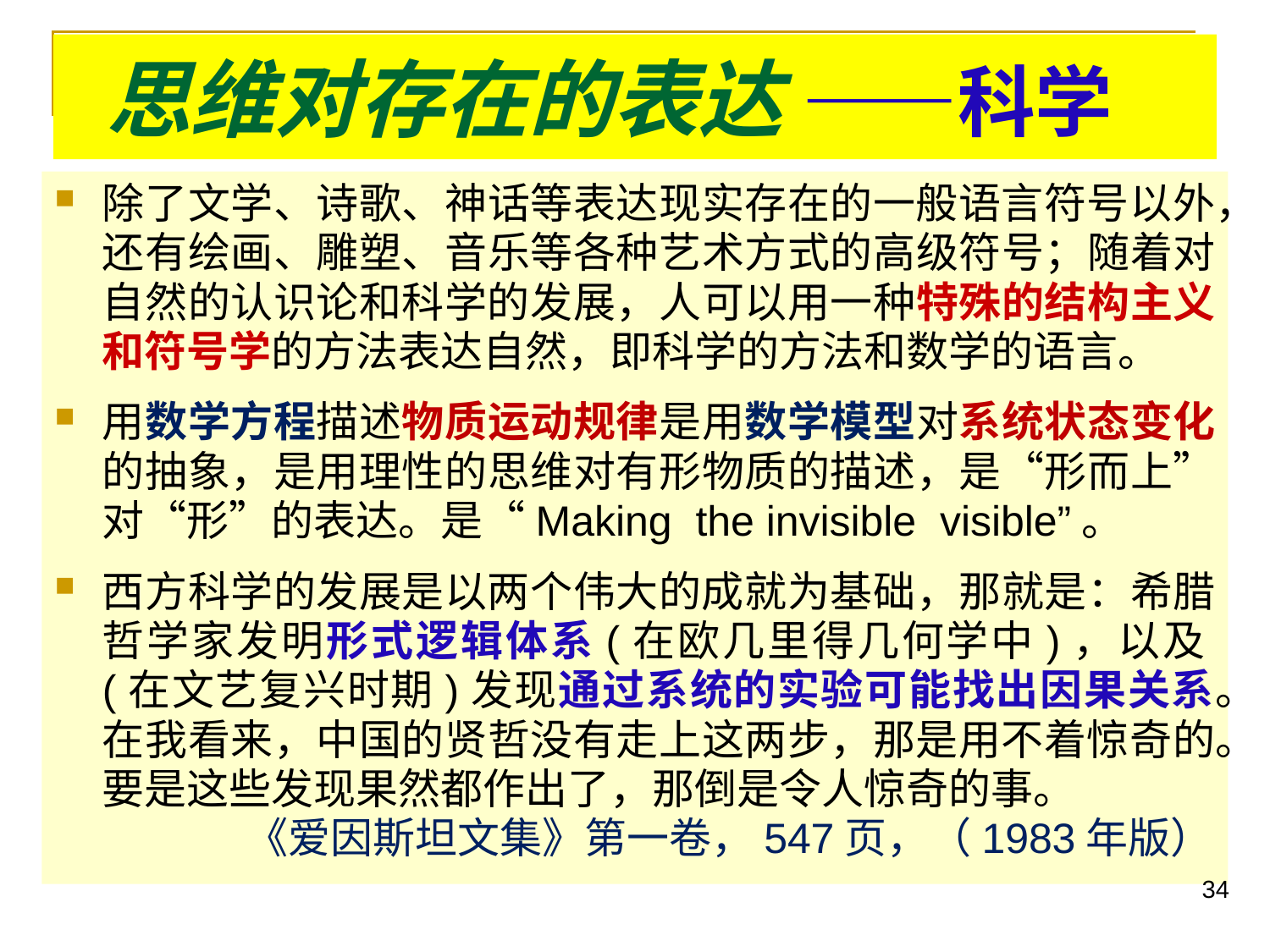

思维对存在的表达 ——科学
除了文学、诗歌、神话等表达现实存在的一般语言符号以外，还有绘画、雕塑、音乐等各种艺术方式的高级符号；随着对自然的认识论和科学的发展，人可以用一种特殊的结构主义和符号学的方法表达自然，即科学的方法和数学的语言。
用数学方程描述物质运动规律是用数学模型对系统状态变化的抽象，是用理性的思维对有形物质的描述，是“形而上”对“形”的表达。是“Making  the invisible  visible”。
西方科学的发展是以两个伟大的成就为基础，那就是：希腊哲学家发明形式逻辑体系(在欧几里得几何学中)，以及(在文艺复兴时期)发现通过系统的实验可能找出因果关系。在我看来，中国的贤哲没有走上这两步，那是用不着惊奇的。要是这些发现果然都作出了，那倒是令人惊奇的事。
                   《爱因斯坦文集》第一卷，547页，（1983年版）
34